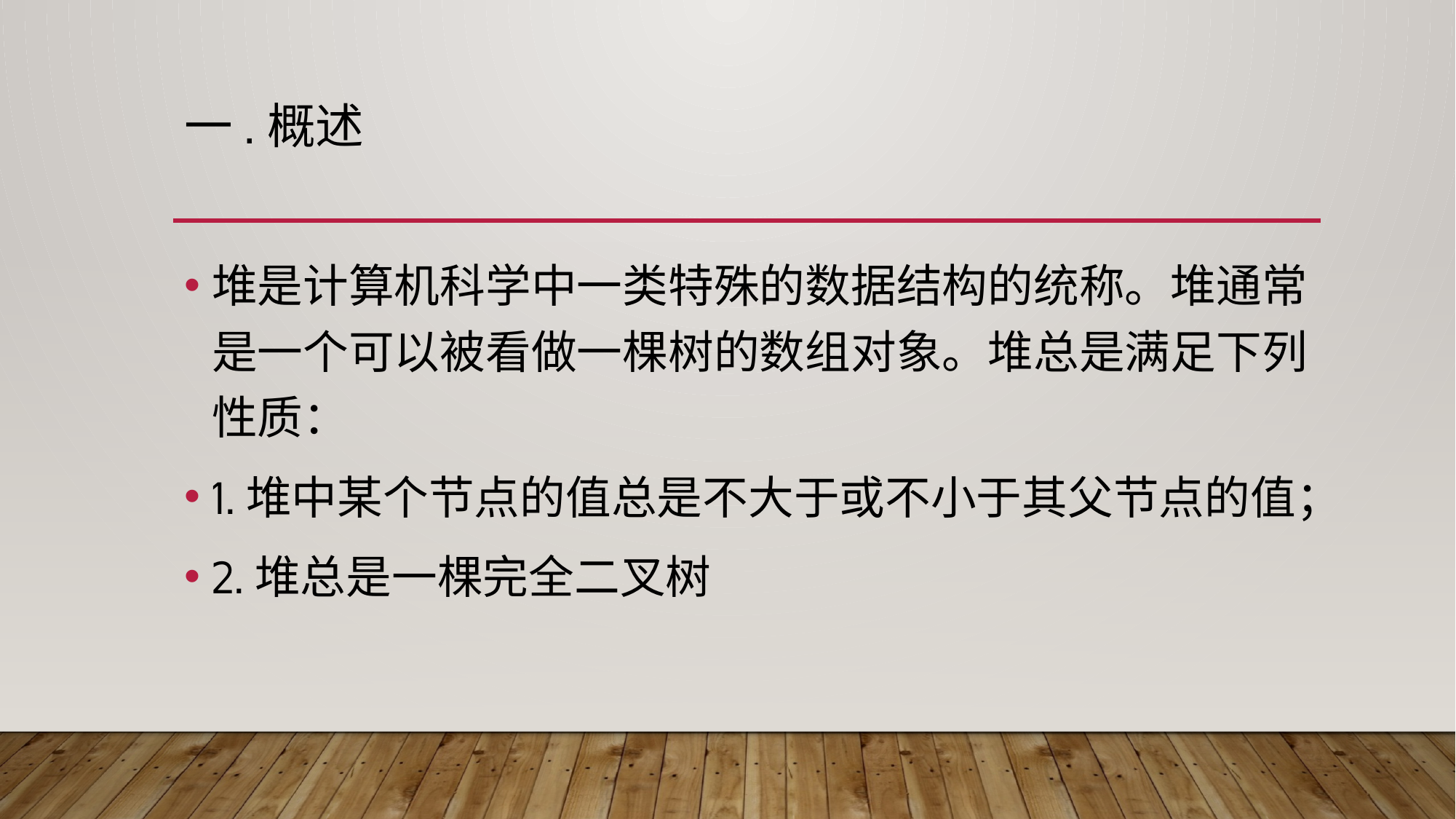

# 一.概述
堆是计算机科学中一类特殊的数据结构的统称。堆通常是一个可以被看做一棵树的数组对象。堆总是满足下列性质：
1.堆中某个节点的值总是不大于或不小于其父节点的值；
2.堆总是一棵完全二叉树